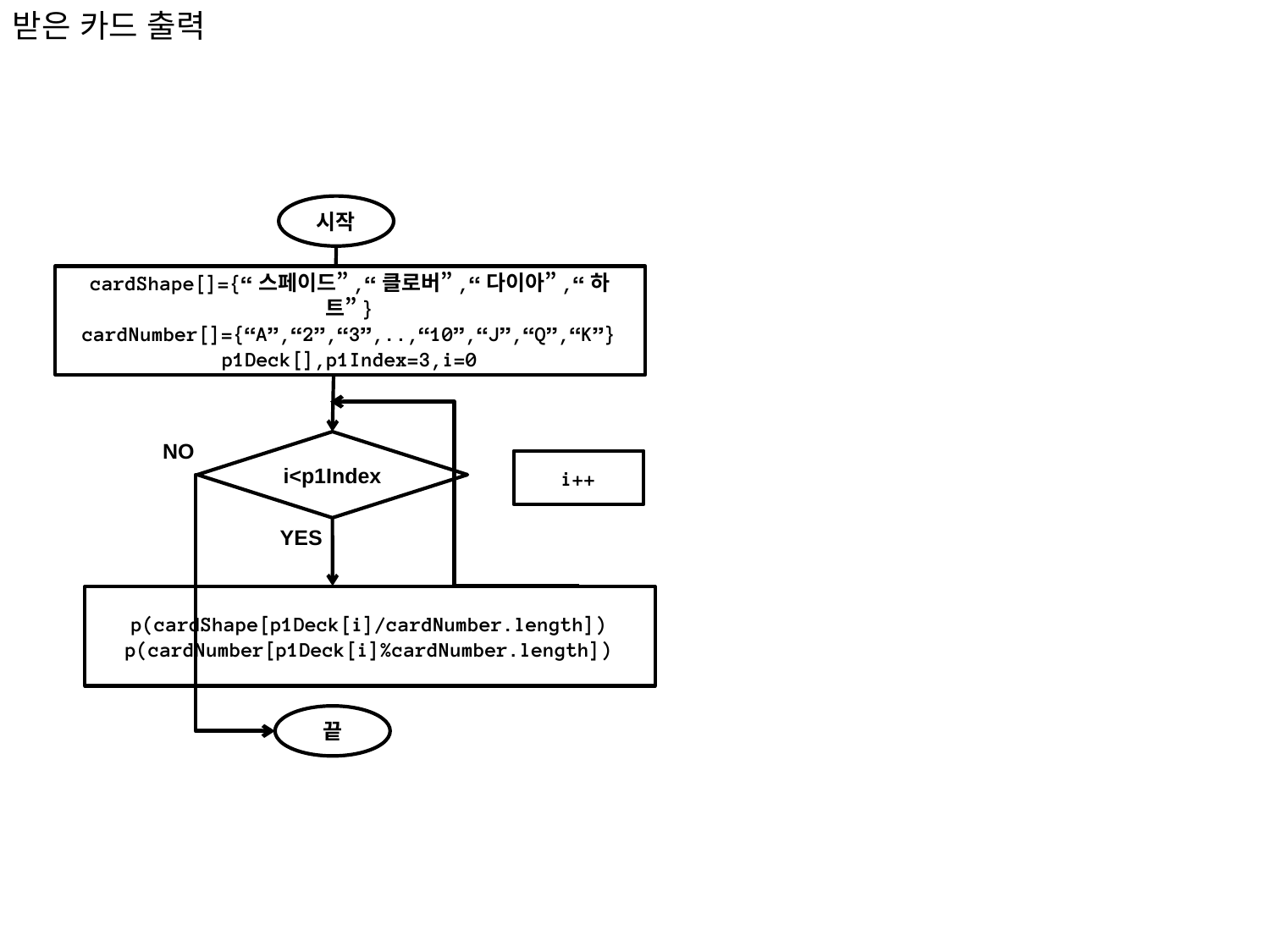

받은 카드 출력
시작
cardShape[]={“스페이드”,“클로버”,“다이아”,“하트”}
cardNumber[]={“A”,“2”,“3”,..,“10”,“J”,“Q”,“K”}
p1Deck[],p1Index=3,i=0
NO
i<p1Index
i++
YES
p(cardShape[p1Deck[i]/cardNumber.length])
p(cardNumber[p1Deck[i]%cardNumber.length])
끝